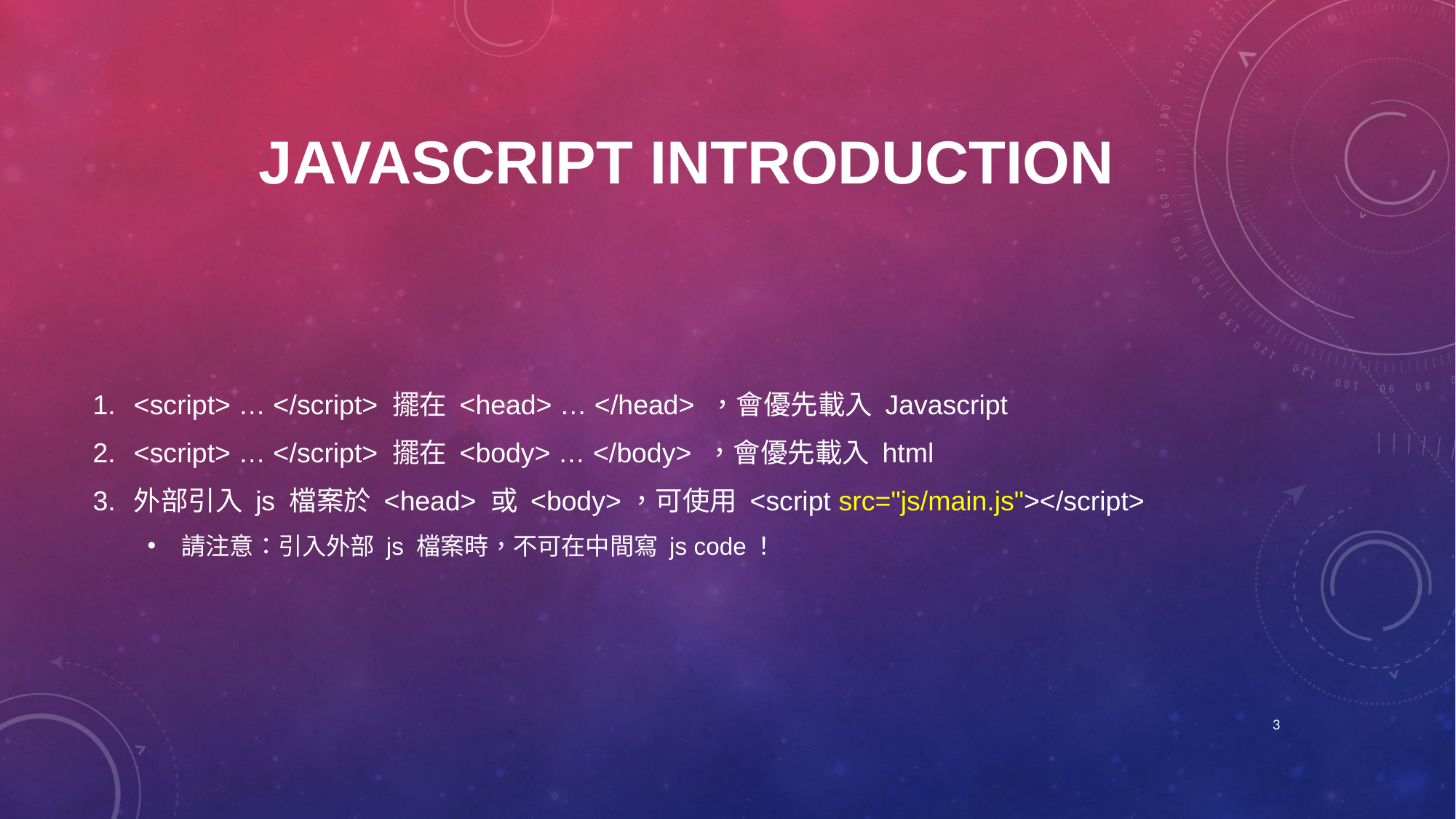

# Javascript introduction
<script> … </script> 擺在 <head> … </head> ，會優先載入 Javascript
<script> … </script> 擺在 <body> … </body> ，會優先載入 html
外部引入 js 檔案於 <head> 或 <body>，可使用 <script src="js/main.js"></script>
請注意：引入外部 js 檔案時，不可在中間寫 js code！
3